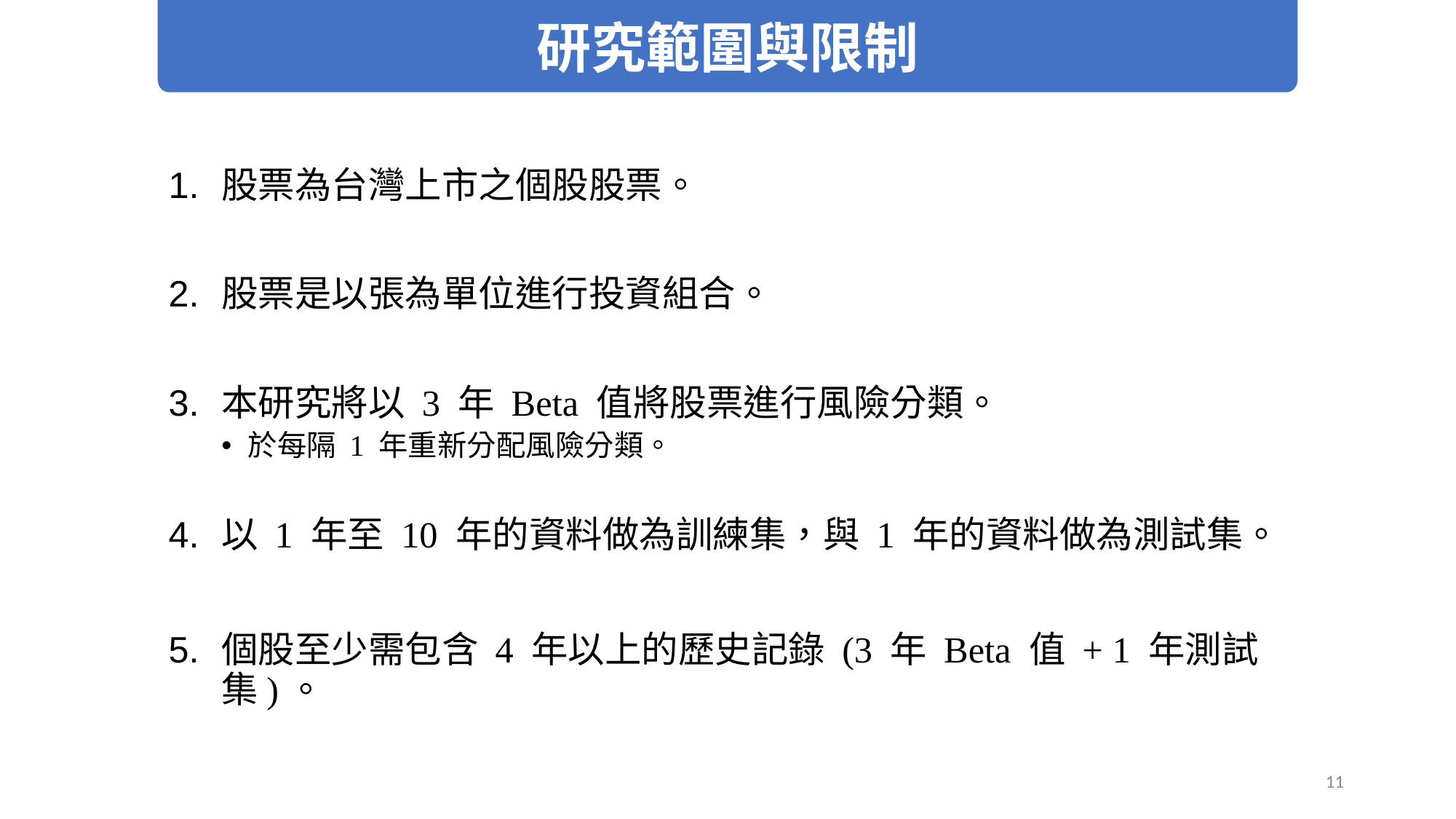

研究範圍與限制
股票為台灣上市之個股股票。

股票是以張為單位進行投資組合。

本研究將以 3 年 Beta 值將股票進行風險分類。
於每隔 1 年重新分配風險分類。

以 1 年至 10 年的資料做為訓練集，與 1 年的資料做為測試集。

個股至少需包含 4 年以上的歷史記錄 (3 年 Beta 值 + 1 年測試集)。

11